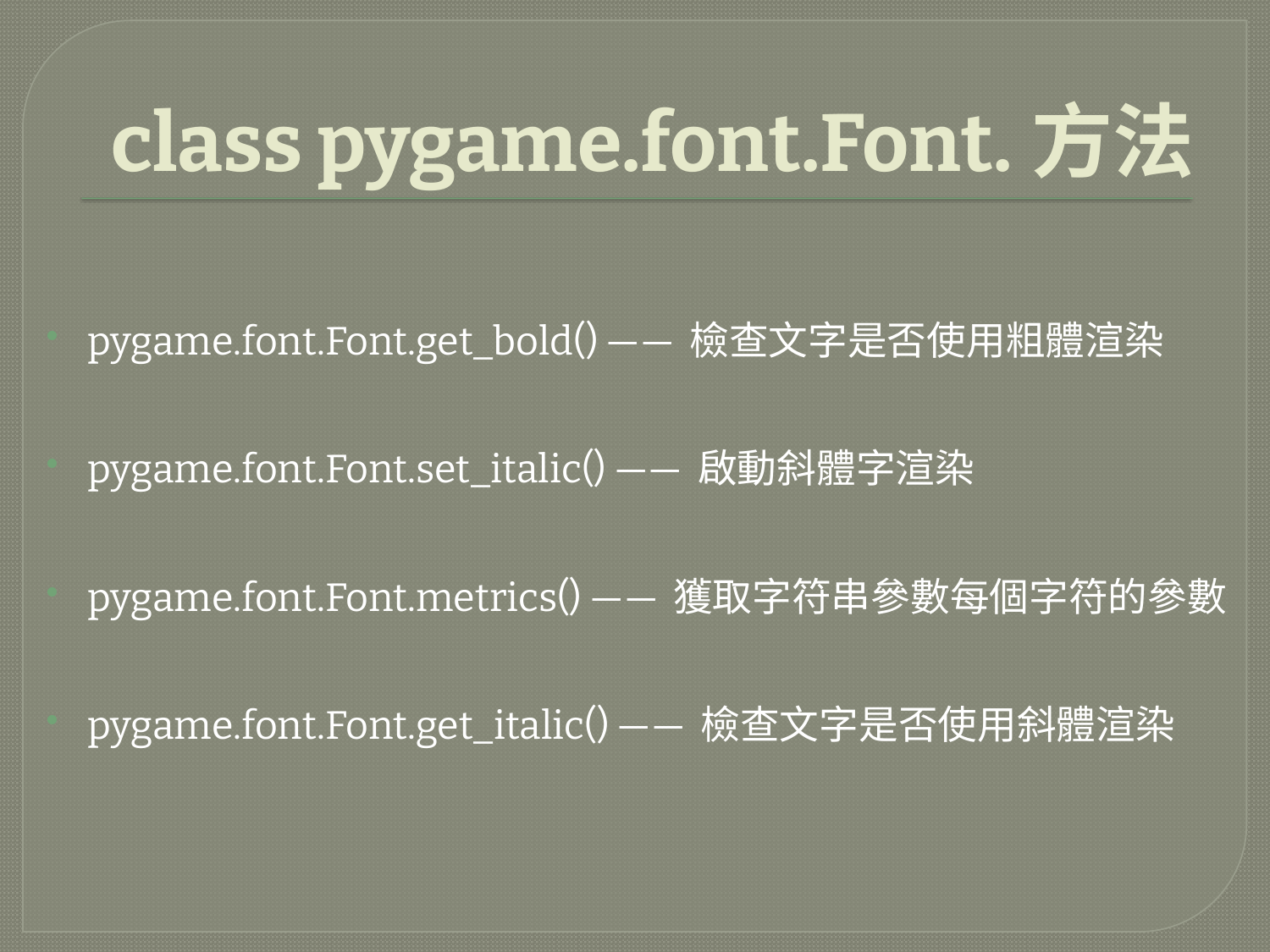

# class pygame.font.Font.方法
pygame.font.Font.get_bold() —— 檢查文字是否使用粗體渲染
pygame.font.Font.set_italic() —— 啟動斜體字渲染
pygame.font.Font.metrics() —— 獲取字符串參數每個字符的參數
pygame.font.Font.get_italic() —— 檢查文字是否使用斜體渲染